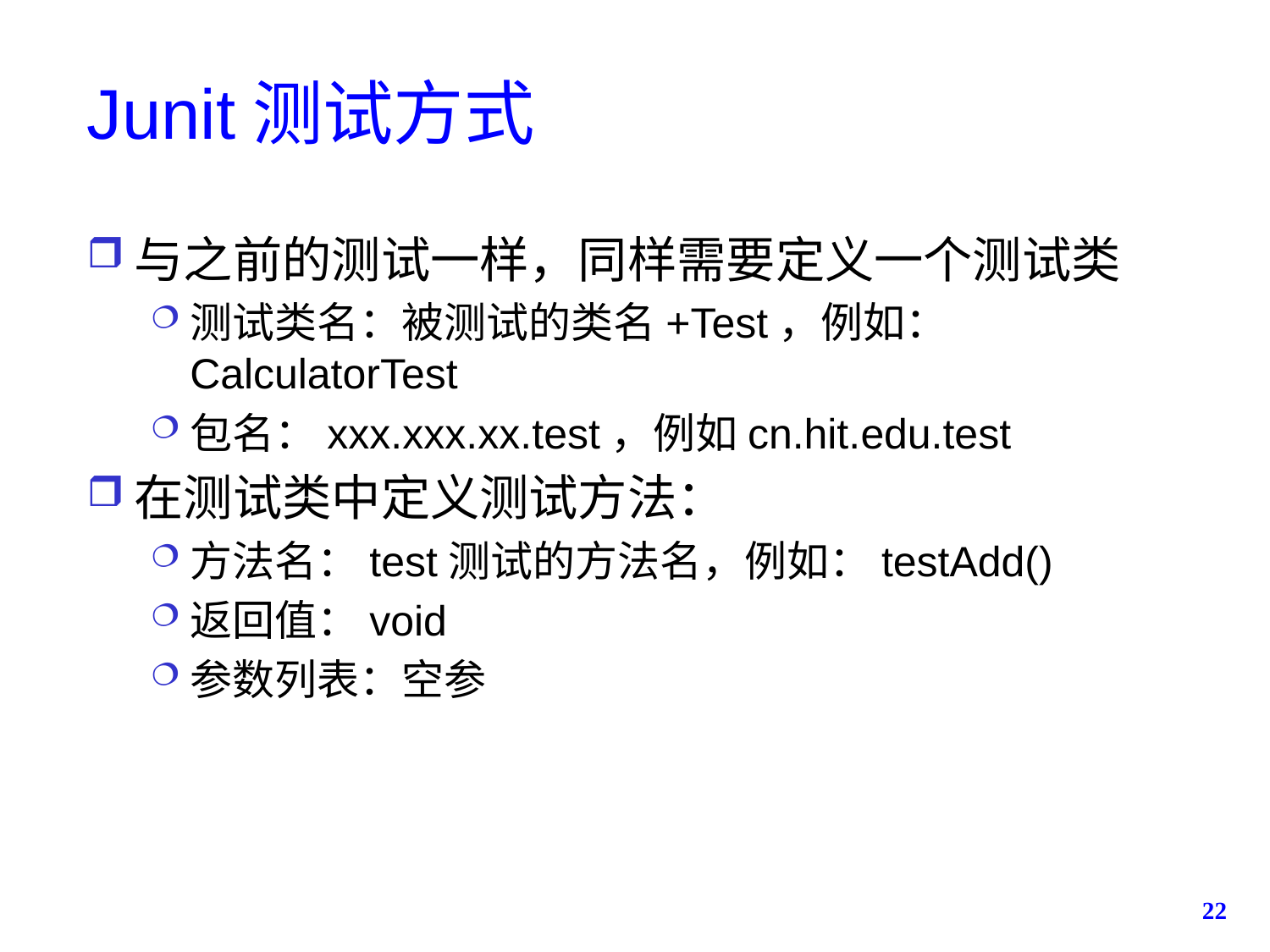

# Junit测试方式
与之前的测试一样，同样需要定义一个测试类
测试类名：被测试的类名+Test，例如：CalculatorTest
包名：xxx.xxx.xx.test，例如cn.hit.edu.test
在测试类中定义测试方法：
方法名：test测试的方法名，例如：testAdd()
返回值：void
参数列表：空参
22